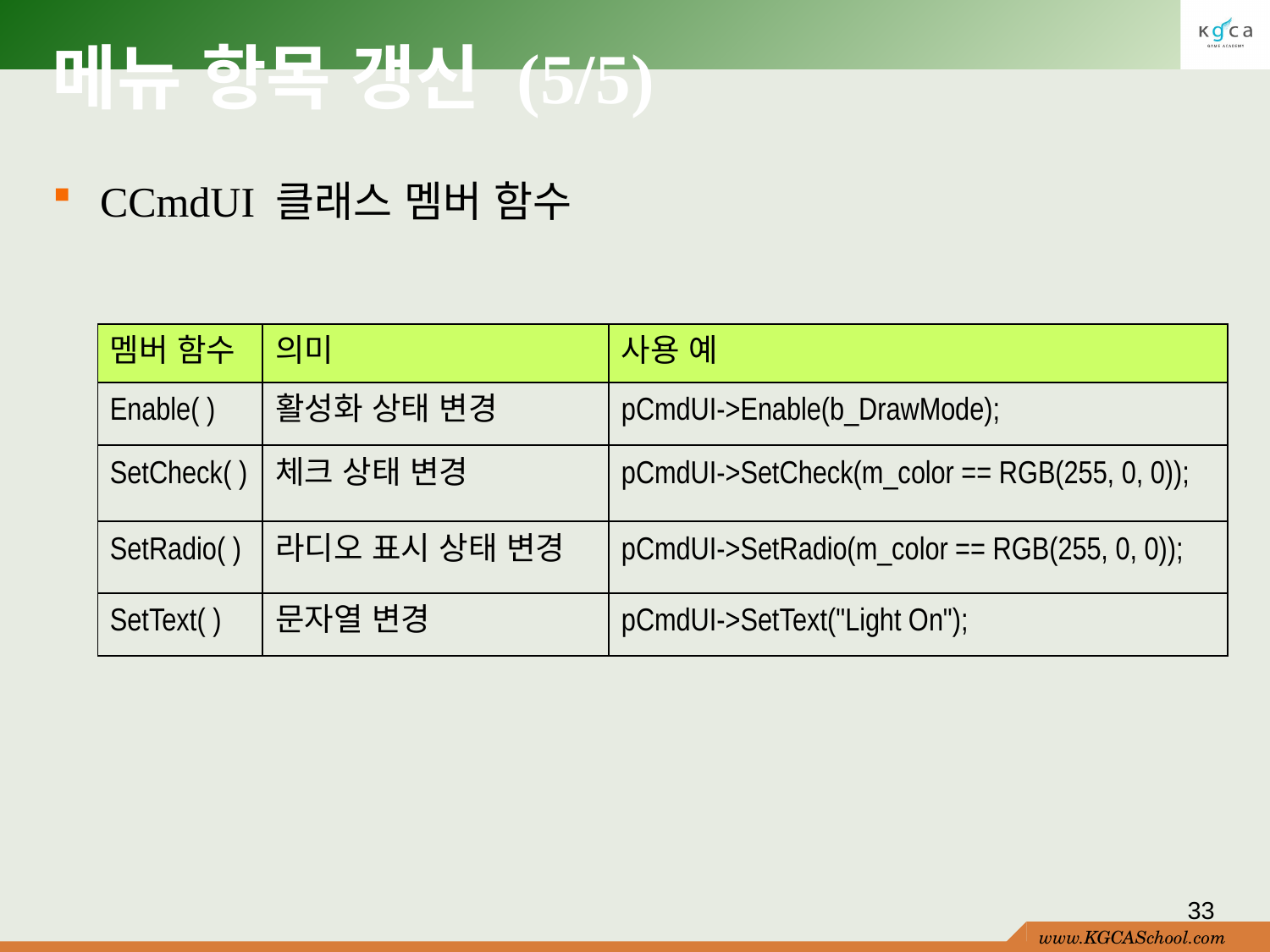

# 메뉴 항목 갱신 (5/5)
CCmdUI 클래스 멤버 함수
멤버 함수

의미

사용 예

Enable( )

활성화 상태 변경

pCmdUI->Enable(b_DrawMode);

SetCheck( )

체크 상태 변경

pCmdUI->SetCheck(m_color == RGB(255, 0, 0));

SetRadio( )

라디오 표시 상태 변경

pCmdUI->SetRadio(m_color == RGB(255, 0, 0));

SetText( )

문자열 변경

pCmdUI->SetText("Light On");

33